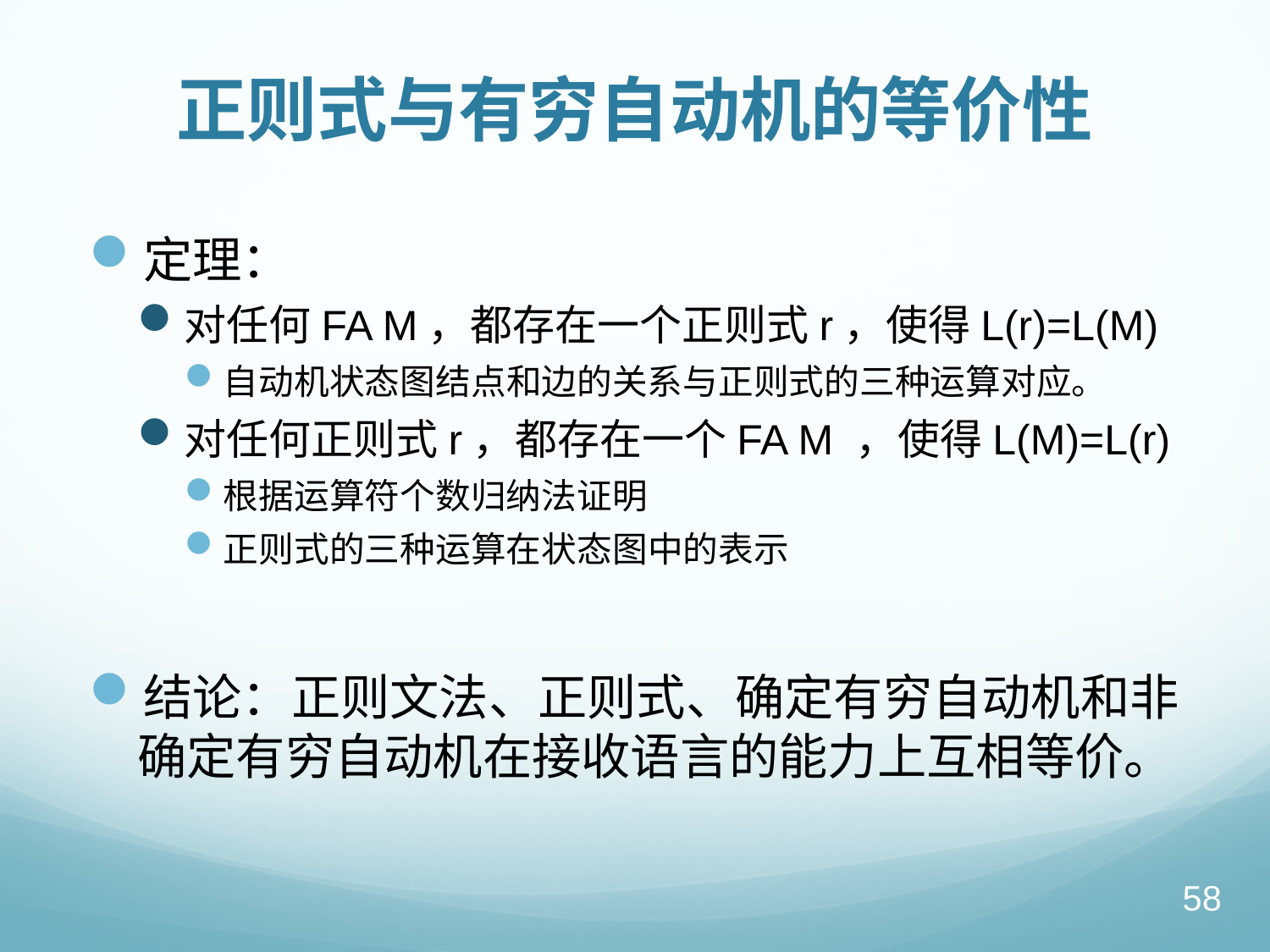

# 正则式与有穷自动机的等价性
定理：
对任何FA M，都存在一个正则式r，使得L(r)=L(M)
自动机状态图结点和边的关系与正则式的三种运算对应。
对任何正则式r，都存在一个FA M ，使得L(M)=L(r)
根据运算符个数归纳法证明
正则式的三种运算在状态图中的表示

结论：正则文法、正则式、确定有穷自动机和非确定有穷自动机在接收语言的能力上互相等价。
58